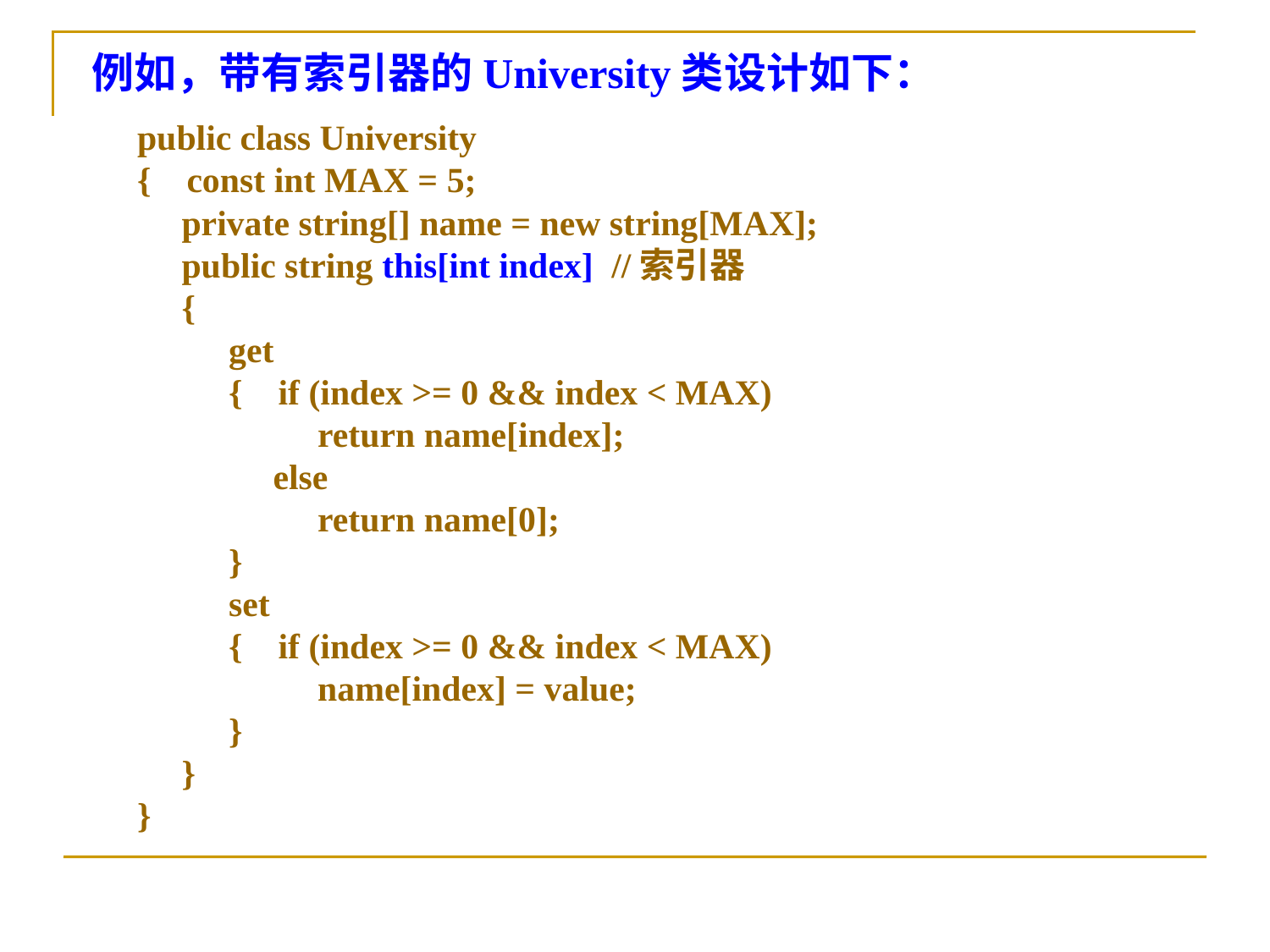

例如，带有索引器的University类设计如下：
    public class University
    {    const int MAX = 5;
         private string[] name = new string[MAX];
         public string this[int index]  //索引器
         {
        	get
        	{    if (index >= 0 && index < MAX)
              	          return name[index];
             	     else
              	          return name[0];
	}
        	set
        	{    if (index >= 0 && index < MAX)
              	          name[index] = value;
        	}
         }
    }